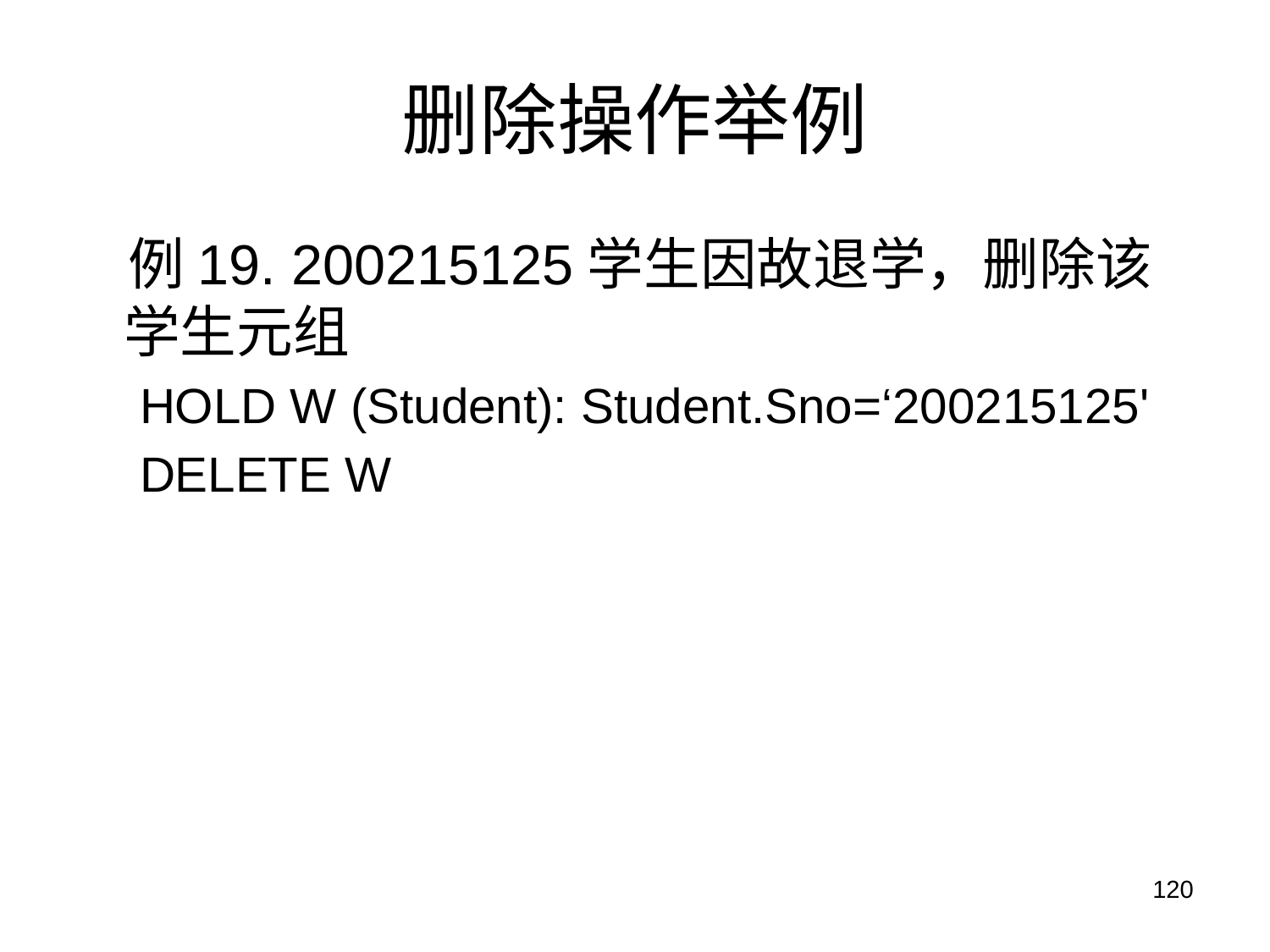

# 删除操作举例
   例19. 200215125学生因故退学，删除该学生元组
HOLD W (Student): Student.Sno=‘200215125'
DELETE W

120